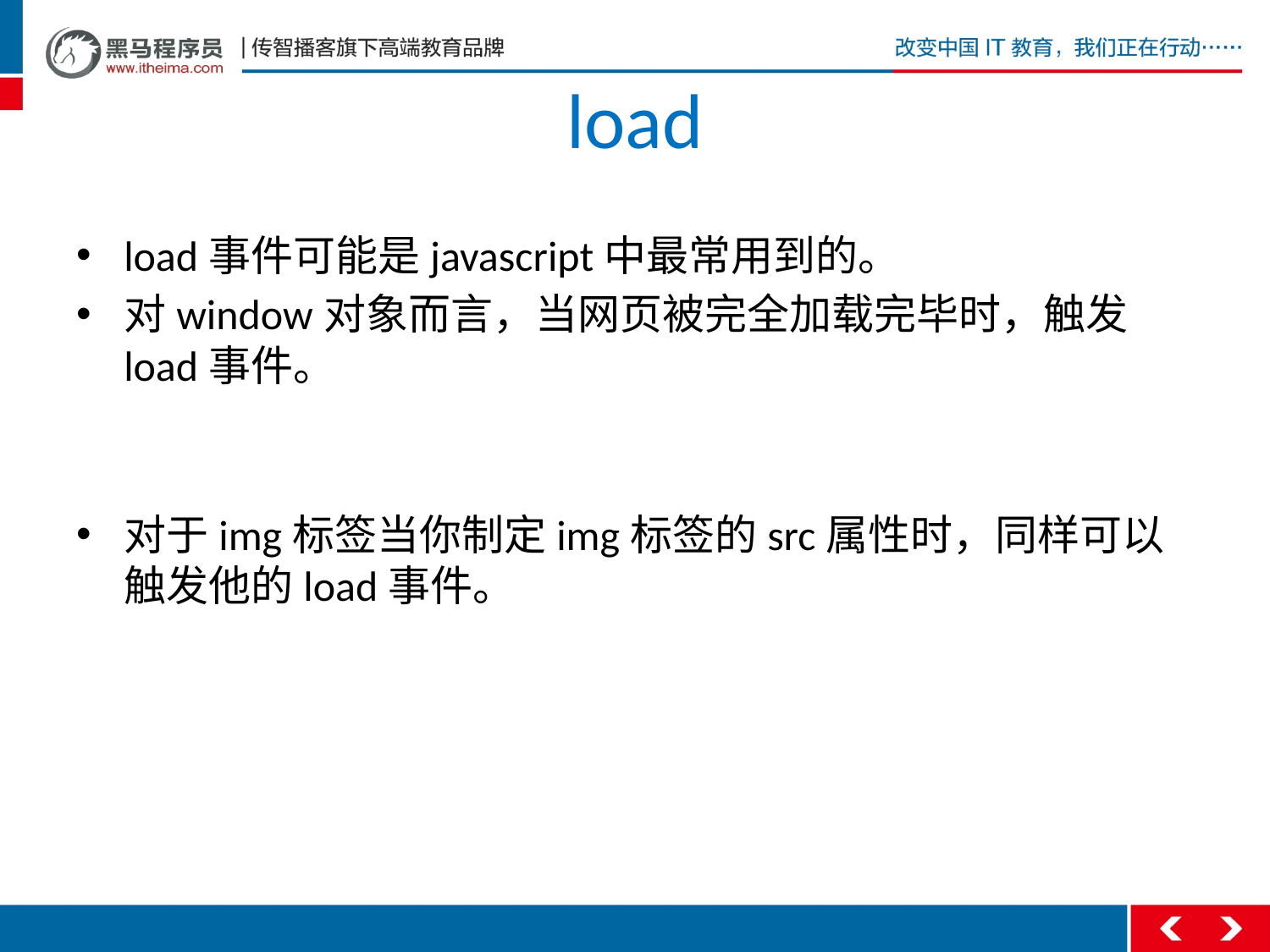

# load
load事件可能是javascript中最常用到的。
对window对象而言，当网页被完全加载完毕时，触发load事件。

对于img标签当你制定img标签的src属性时，同样可以触发他的load事件。